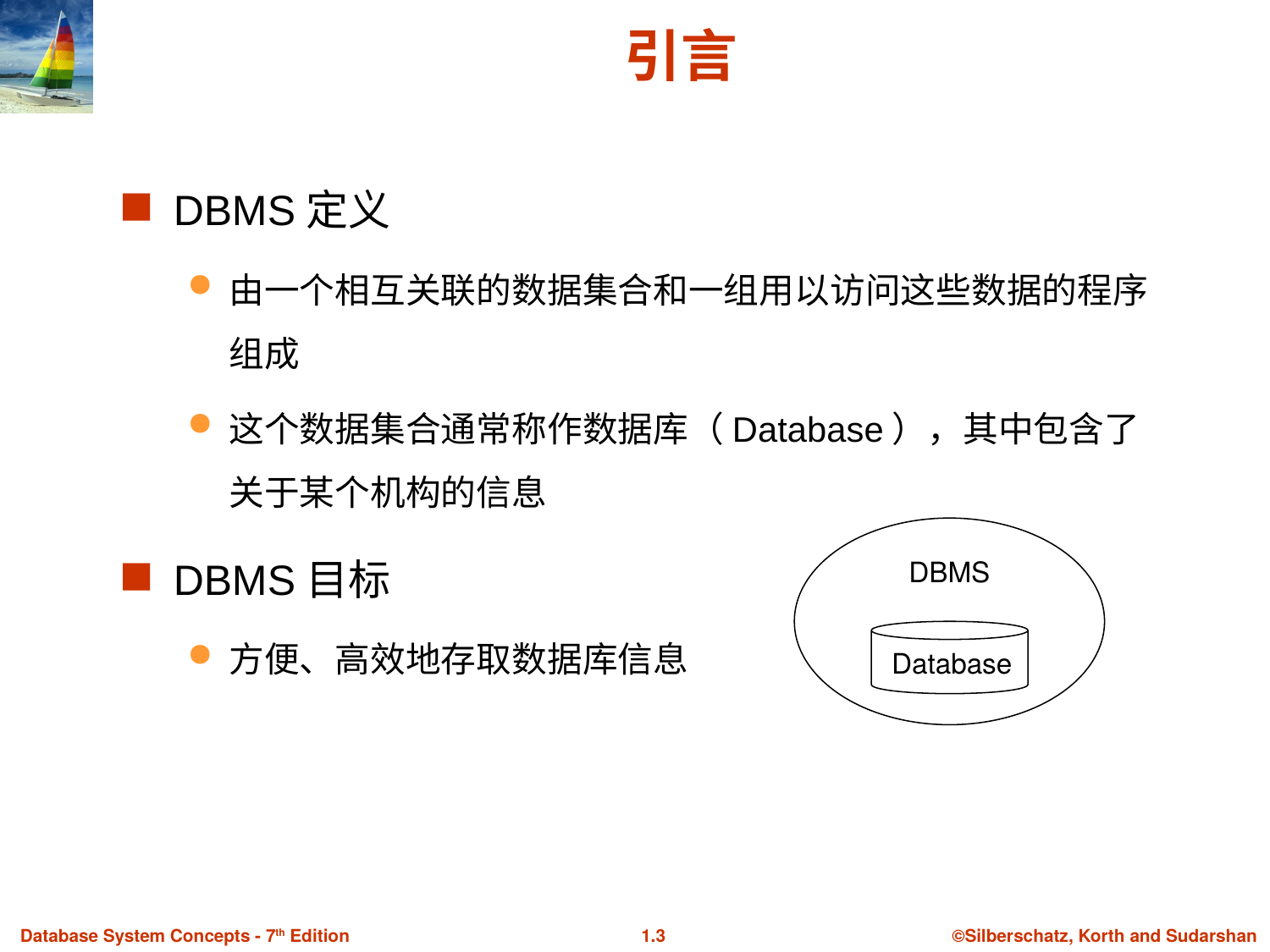

引言
DBMS定义
由一个相互关联的数据集合和一组用以访问这些数据的程序组成
这个数据集合通常称作数据库（Database），其中包含了关于某个机构的信息
DBMS目标
方便、高效地存取数据库信息

DBMS
 Database